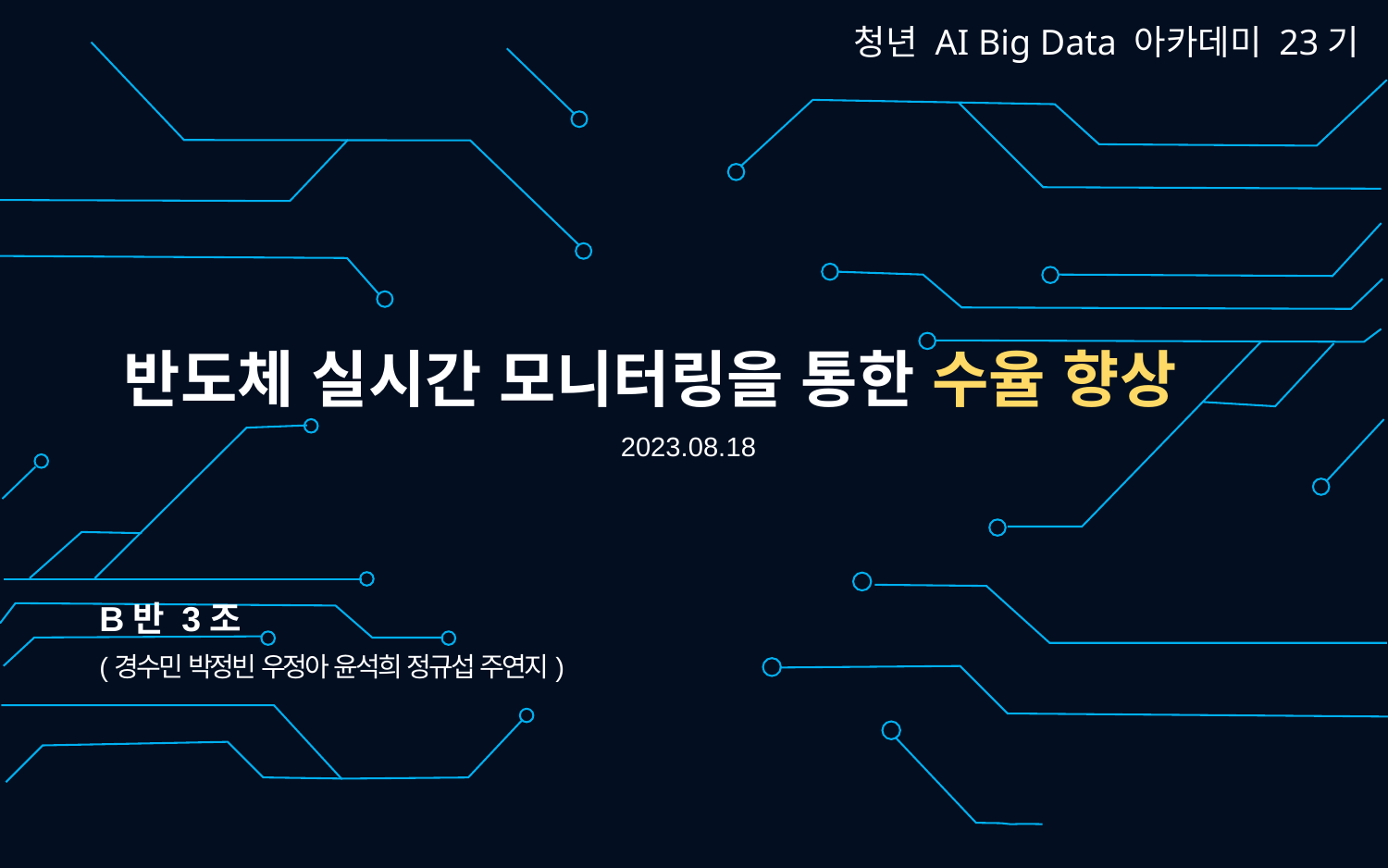

청년 AI Big Data 아카데미 23기

반도체 실시간 모니터링을 통한 수율 향상

2023.08.18

B반 3조
(경수민 박정빈 우정아 윤석희 정규섭 주연지)